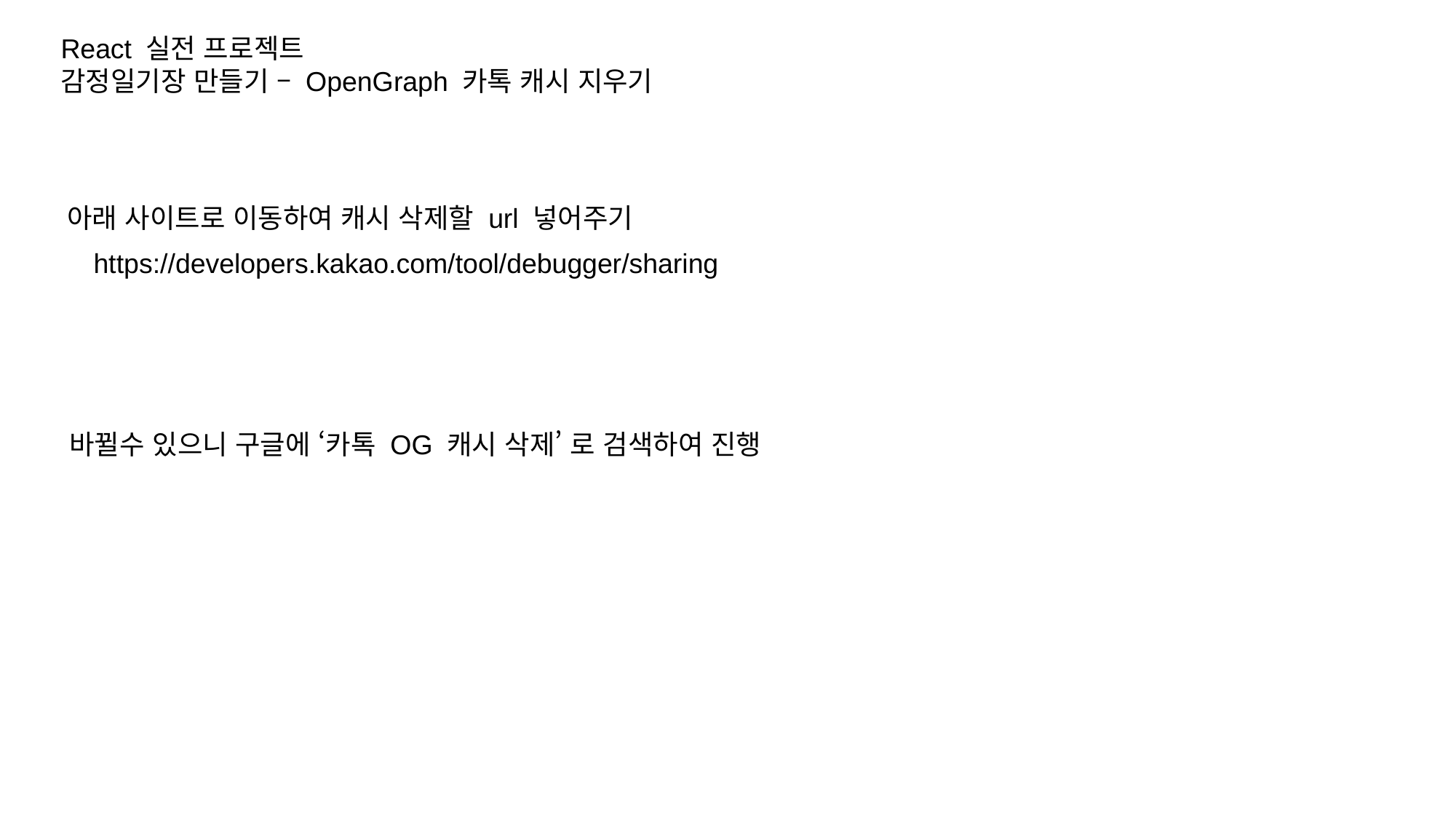

React 실전 프로젝트
감정일기장 만들기 – OpenGraph 카톡 캐시 지우기
아래 사이트로 이동하여 캐시 삭제할 url 넣어주기
https://developers.kakao.com/tool/debugger/sharing
바뀔수 있으니 구글에 ‘카톡 OG 캐시 삭제’ 로 검색하여 진행